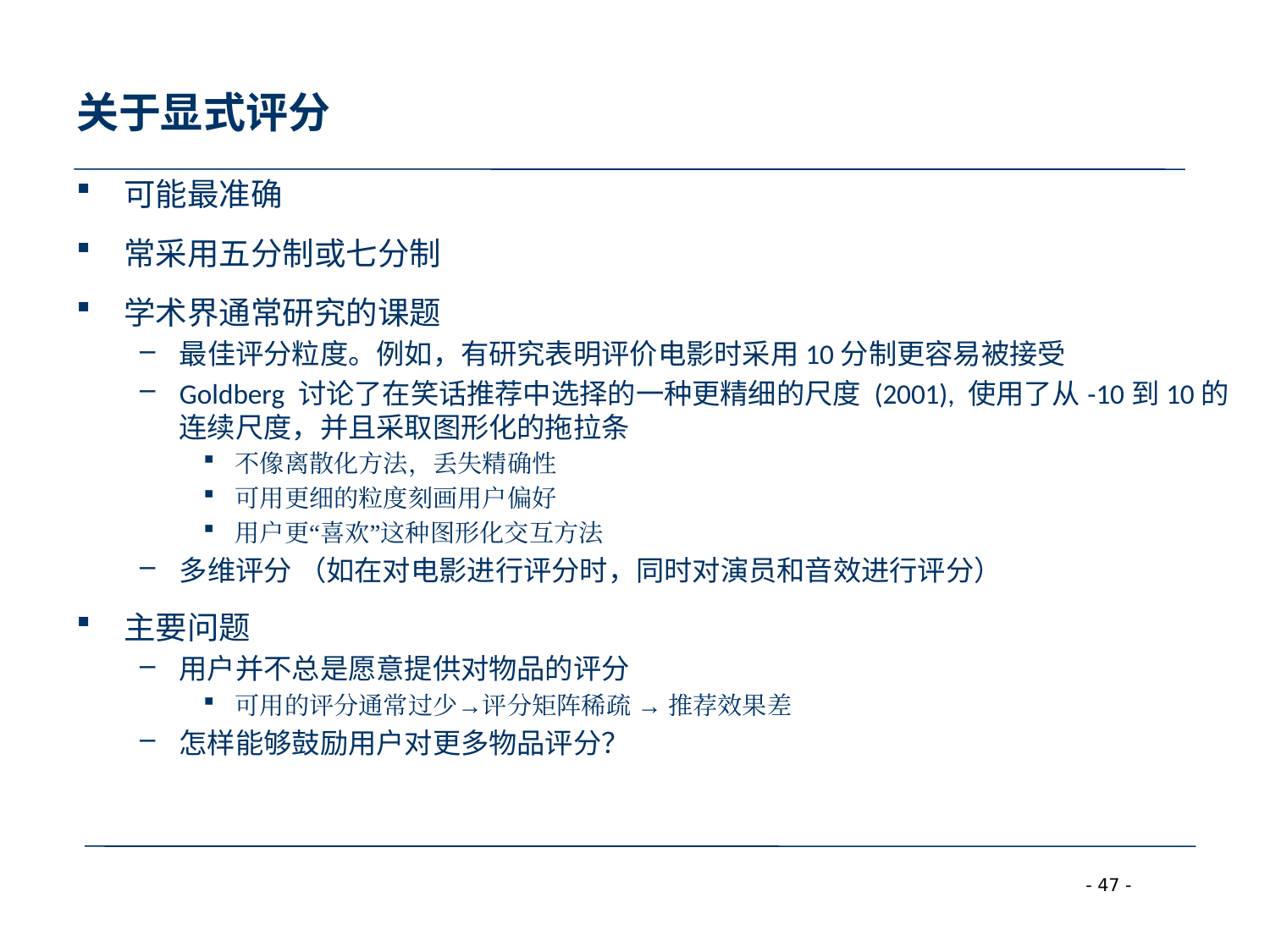

# 关于显式评分
可能最准确
常采用五分制或七分制
学术界通常研究的课题
最佳评分粒度。例如，有研究表明评价电影时采用10分制更容易被接受
Goldberg 讨论了在笑话推荐中选择的一种更精细的尺度 (2001), 使用了从-10到10的连续尺度，并且采取图形化的拖拉条
不像离散化方法，丢失精确性
可用更细的粒度刻画用户偏好
用户更“喜欢”这种图形化交互方法
多维评分 （如在对电影进行评分时，同时对演员和音效进行评分）
主要问题
用户并不总是愿意提供对物品的评分
可用的评分通常过少→评分矩阵稀疏 → 推荐效果差
怎样能够鼓励用户对更多物品评分？